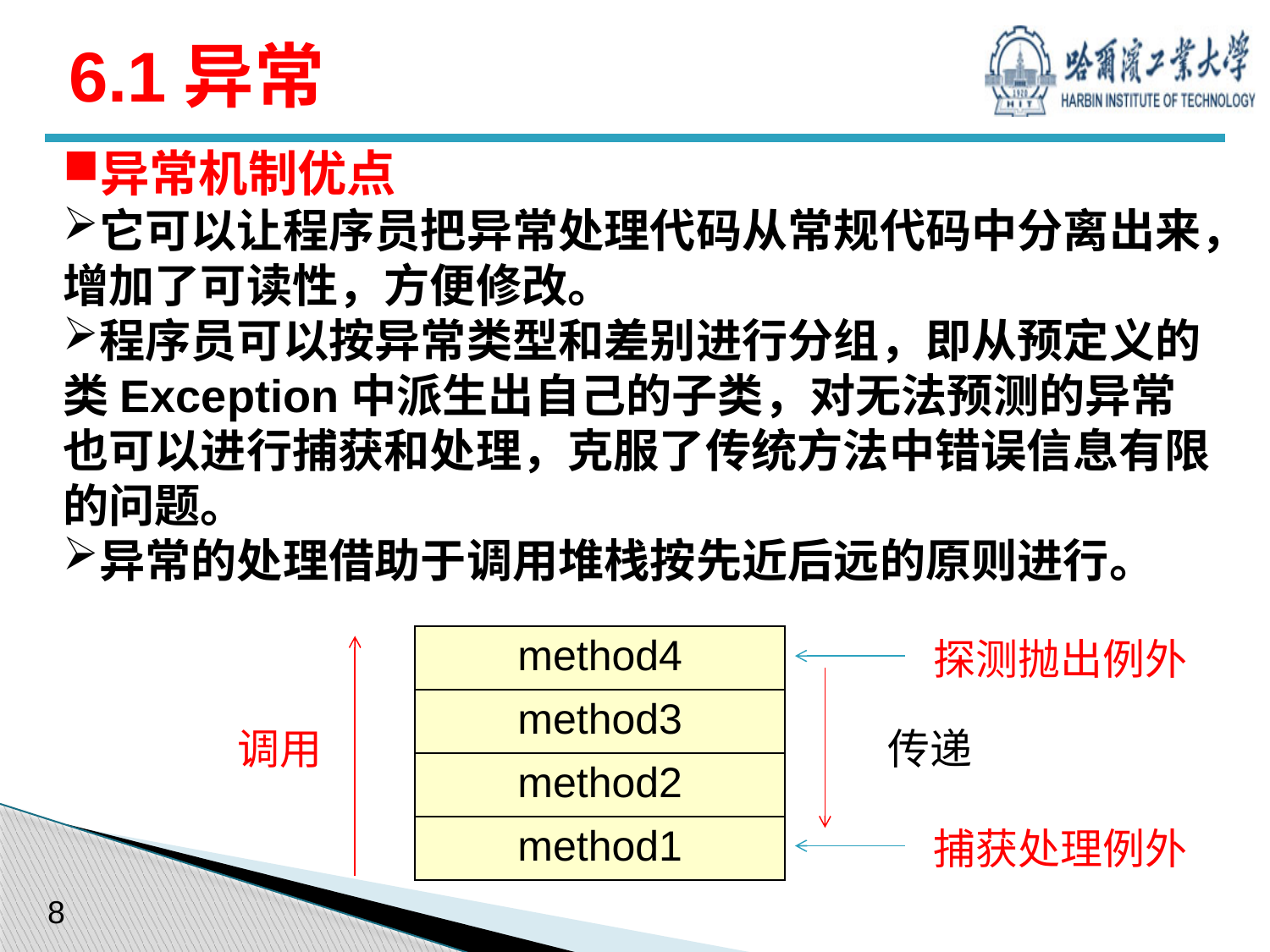

# 6.1异常
异常机制优点
它可以让程序员把异常处理代码从常规代码中分离出来，增加了可读性，方便修改。
程序员可以按异常类型和差别进行分组，即从预定义的类Exception中派生出自己的子类，对无法预测的异常也可以进行捕获和处理，克服了传统方法中错误信息有限的问题。
异常的处理借助于调用堆栈按先近后远的原则进行。
| method4 |
| --- |
| method3 |
| method2 |
| method1 |
探测抛出例外
调用
传递
捕获处理例外